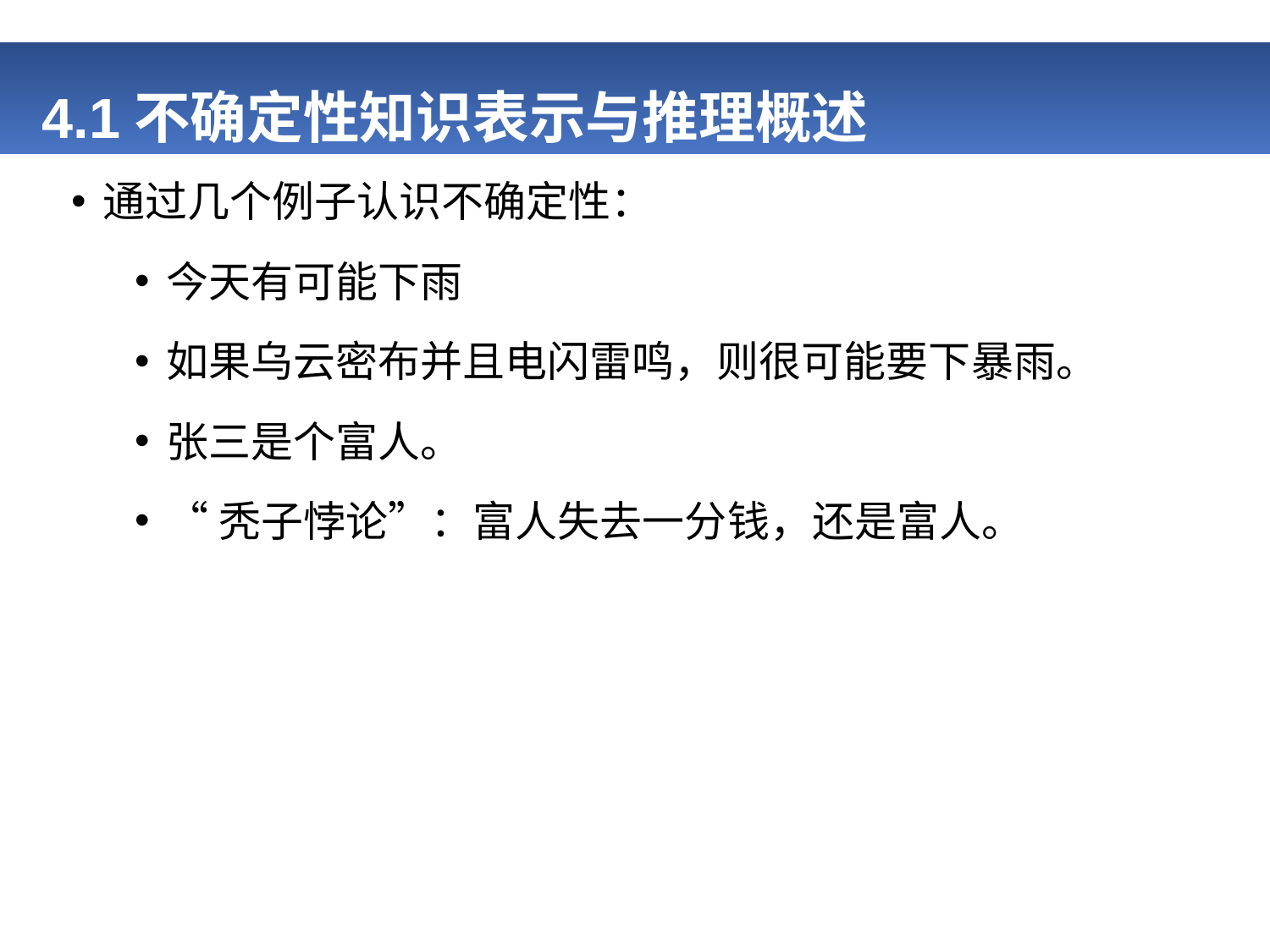

# 4.1不确定性知识表示与推理概述
通过几个例子认识不确定性：
今天有可能下雨
如果乌云密布并且电闪雷鸣，则很可能要下暴雨。
张三是个富人。
“秃子悖论”：富人失去一分钱，还是富人。